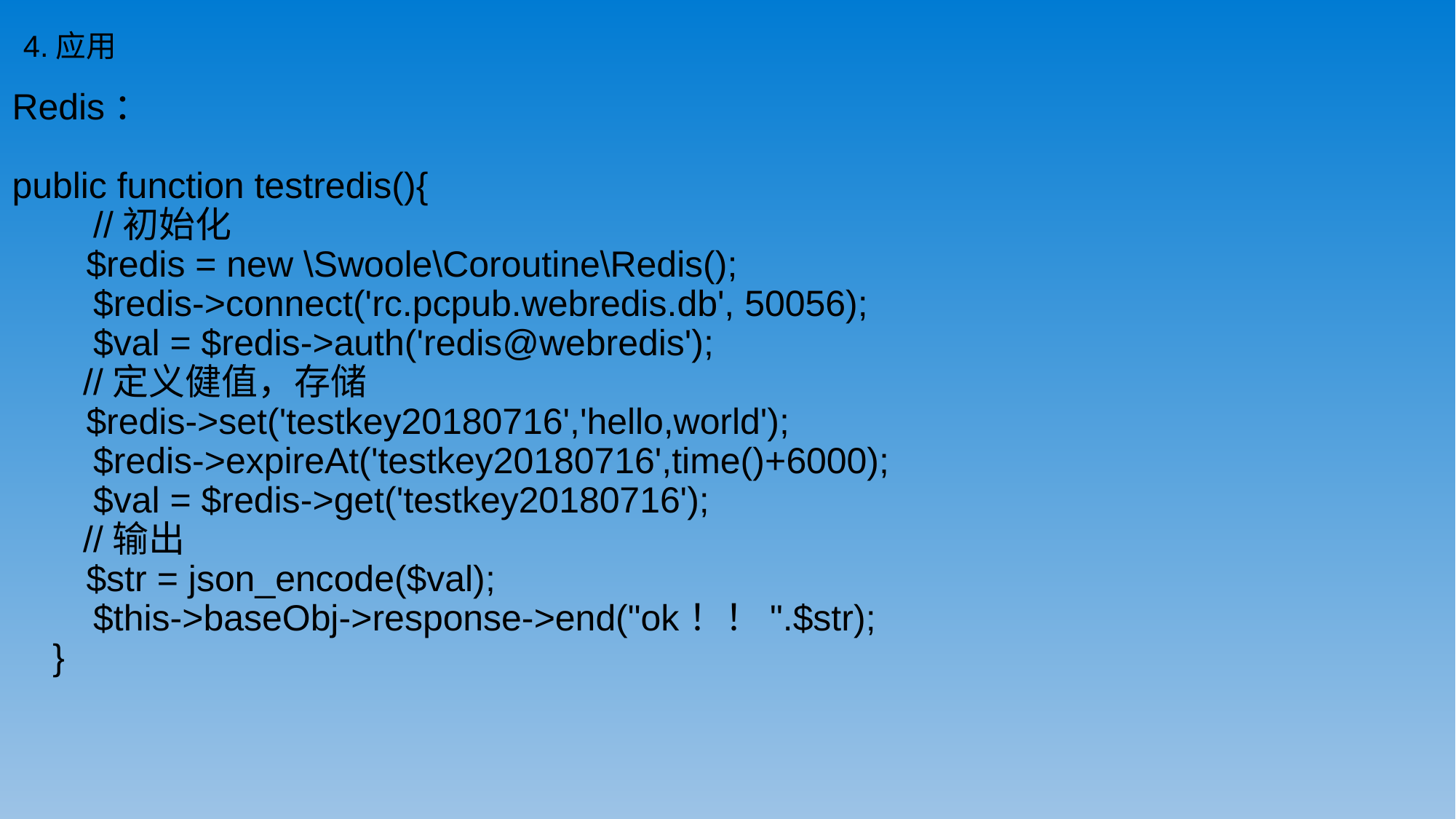

4.应用
# Redis： public function testredis(){ //初始化 $redis = new \Swoole\Coroutine\Redis(); $redis->connect('rc.pcpub.webredis.db', 50056); $val = $redis->auth('redis@webredis'); //定义健值，存储 $redis->set('testkey20180716','hello,world'); $redis->expireAt('testkey20180716',time()+6000); $val = $redis->get('testkey20180716'); //输出 $str = json_encode($val); $this->baseObj->response->end("ok！！".$str); }